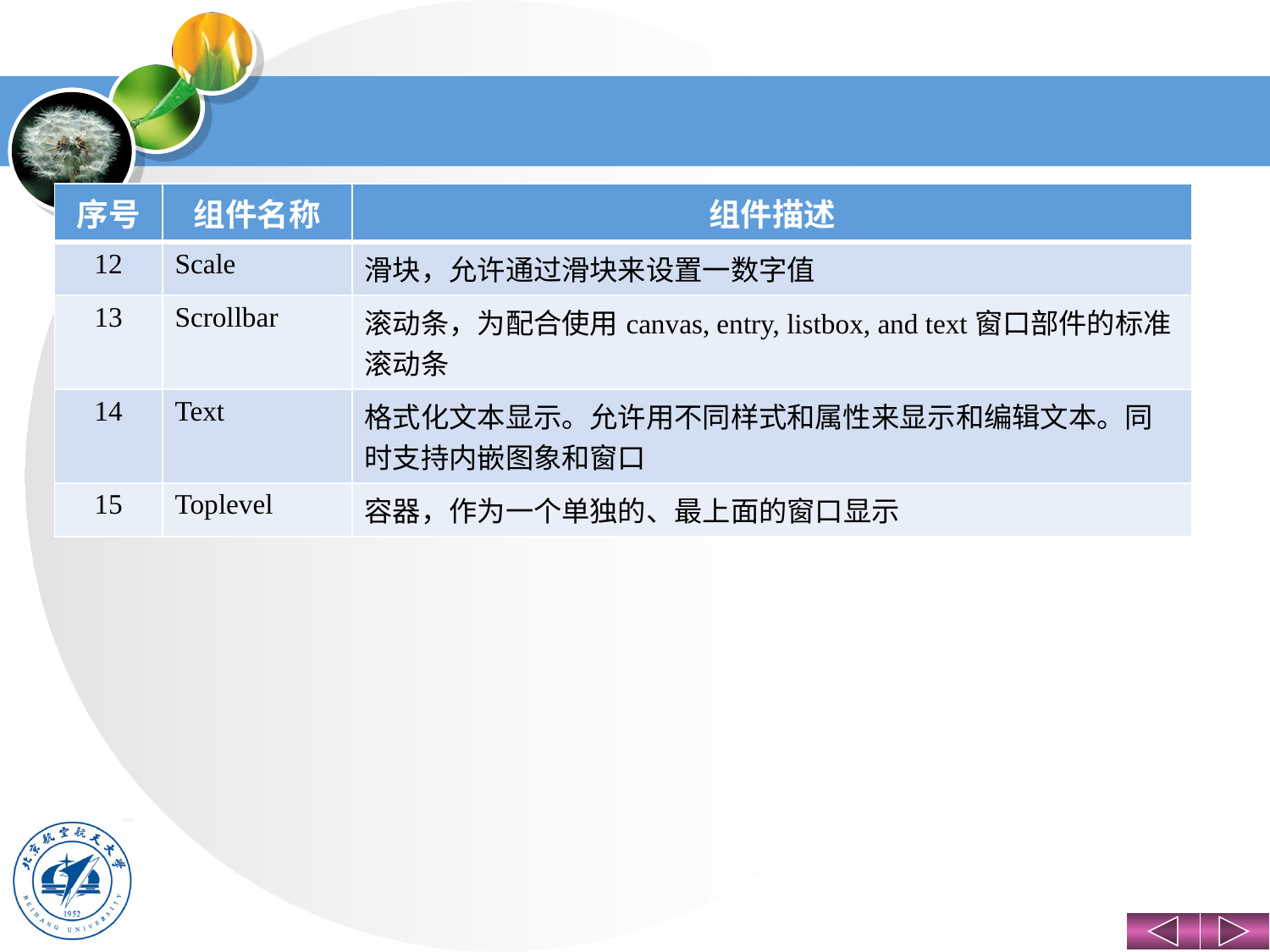

#
| 序号 | 组件名称 | 组件描述 |
| --- | --- | --- |
| 12 | Scale | 滑块，允许通过滑块来设置一数字值 |
| 13 | Scrollbar | 滚动条，为配合使用canvas, entry, listbox, and text窗口部件的标准滚动条 |
| 14 | Text | 格式化文本显示。允许用不同样式和属性来显示和编辑文本。同时支持内嵌图象和窗口 |
| 15 | Toplevel | 容器，作为一个单独的、最上面的窗口显示 |

92